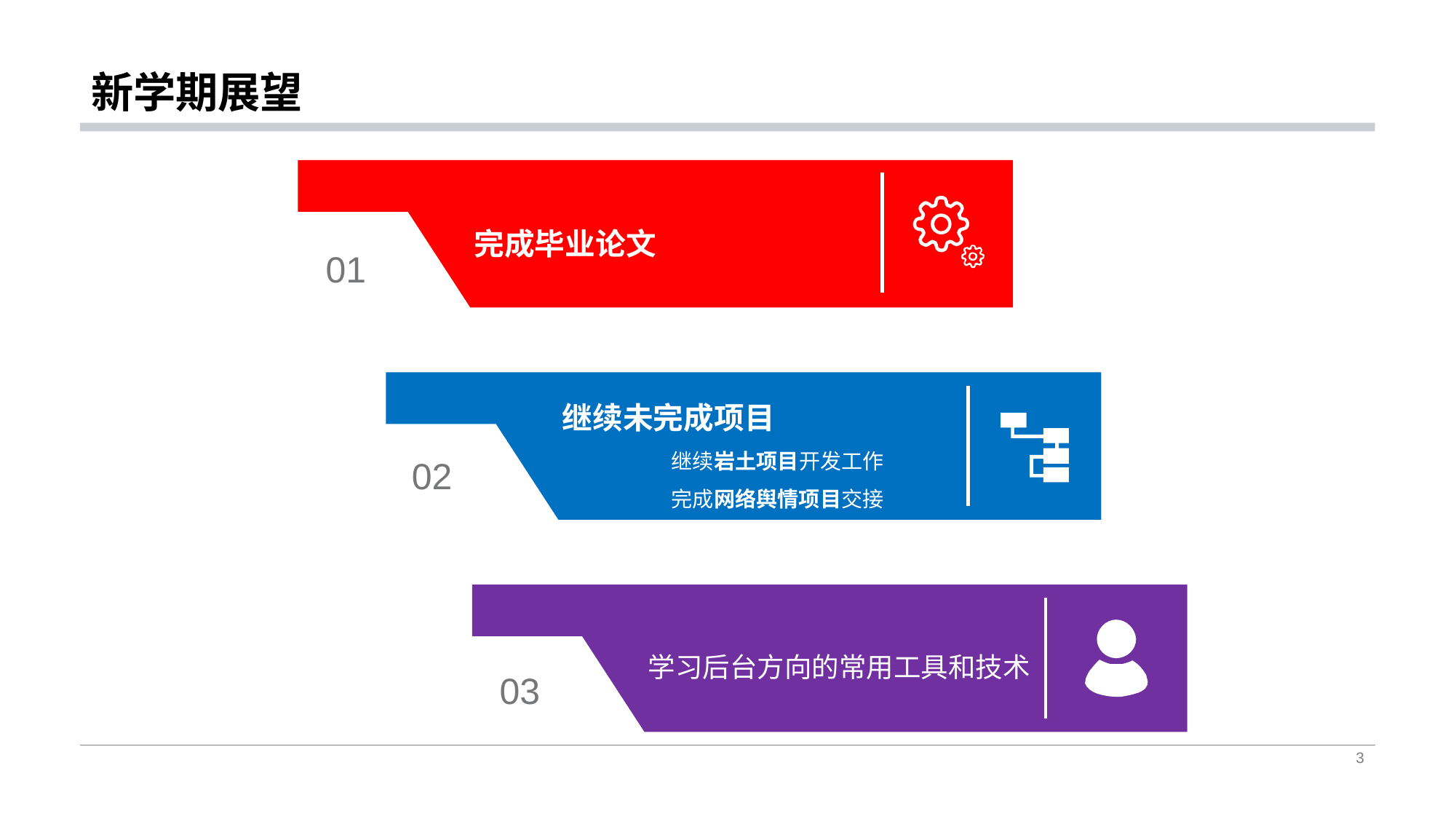

# 新学期展望
完成毕业论文
继续未完成项目
	继续岩土项目开发工作
	完成网络舆情项目交接
学习后台方向的常用工具和技术

01

02

03
3